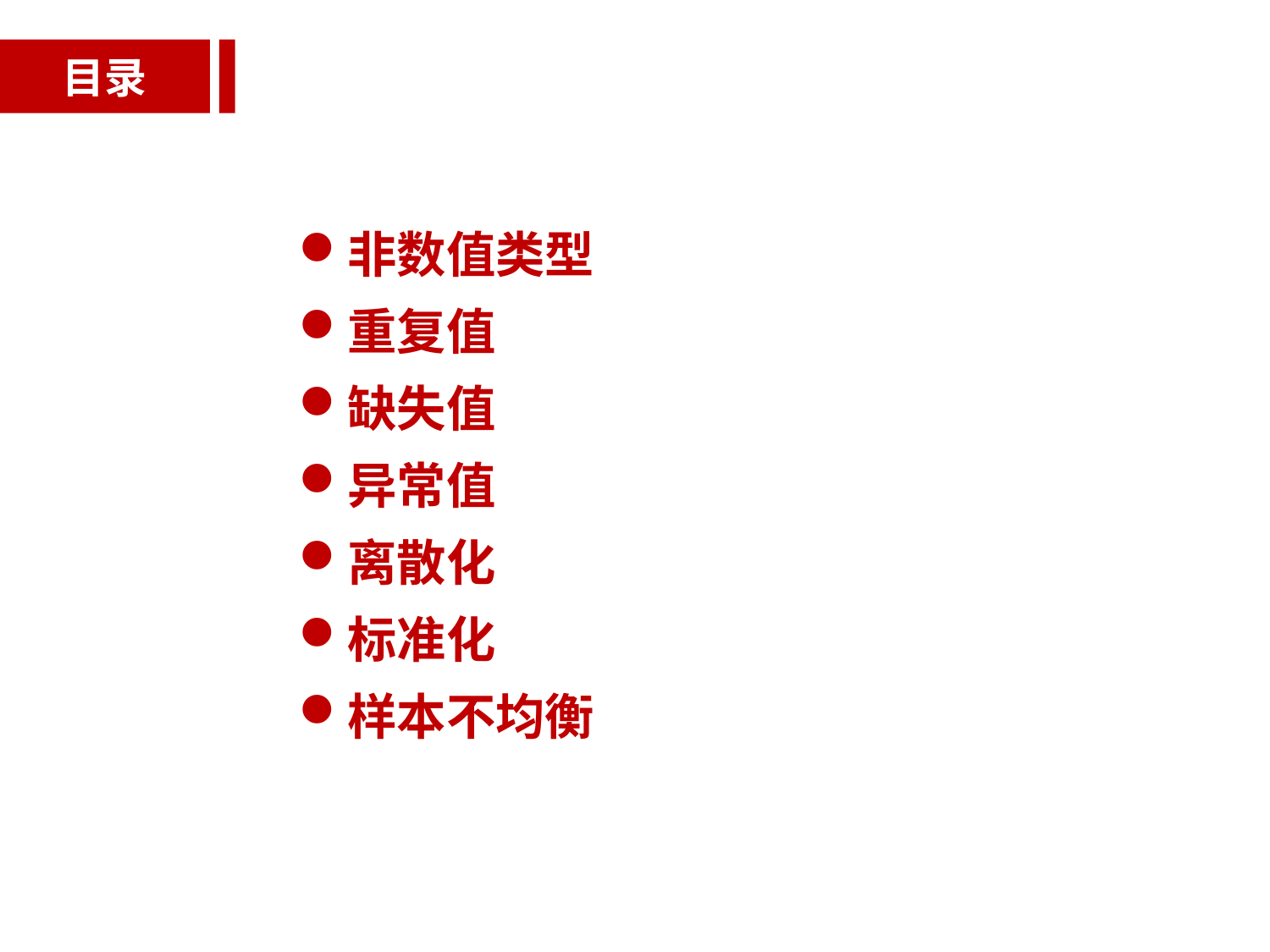

目录

非数值类型
重复值
缺失值
异常值
离散化
标准化
样本不均衡